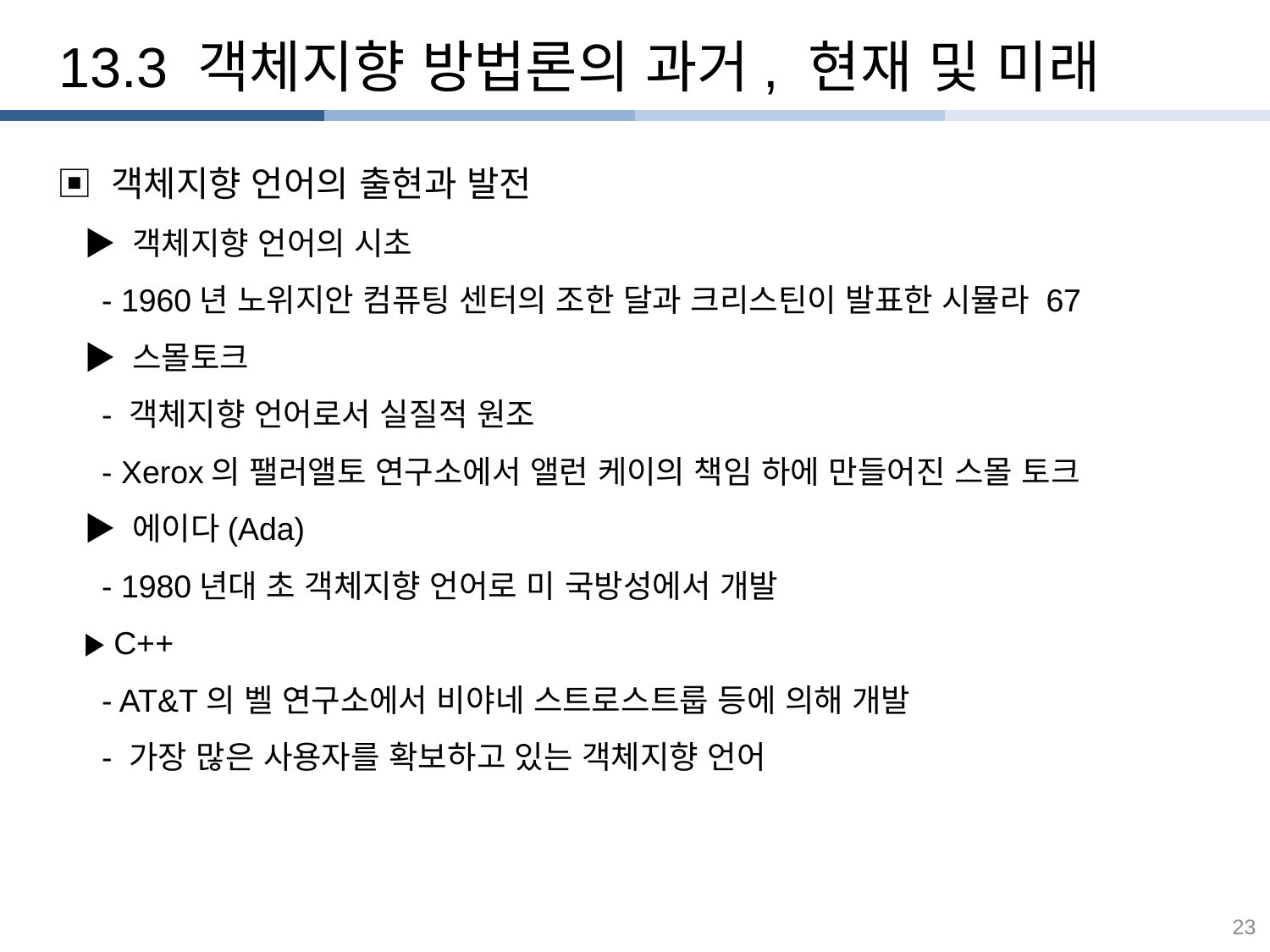

13.3 객체지향 방법론의 과거, 현재 및 미래
▣ 객체지향 언어의 출현과 발전
   ▶ 객체지향 언어의 시초
     - 1960년 노위지안 컴퓨팅 센터의 조한 달과 크리스틴이 발표한 시뮬라 67
   ▶ 스몰토크
     - 객체지향 언어로서 실질적 원조
     - Xerox의 팰러앨토 연구소에서 앨런 케이의 책임 하에 만들어진 스몰 토크
   ▶ 에이다(Ada)
     - 1980년대 초 객체지향 언어로 미 국방성에서 개발
   ▶ C++
     - AT&T의 벨 연구소에서 비야네 스트로스트룹 등에 의해 개발
     - 가장 많은 사용자를 확보하고 있는 객체지향 언어
23